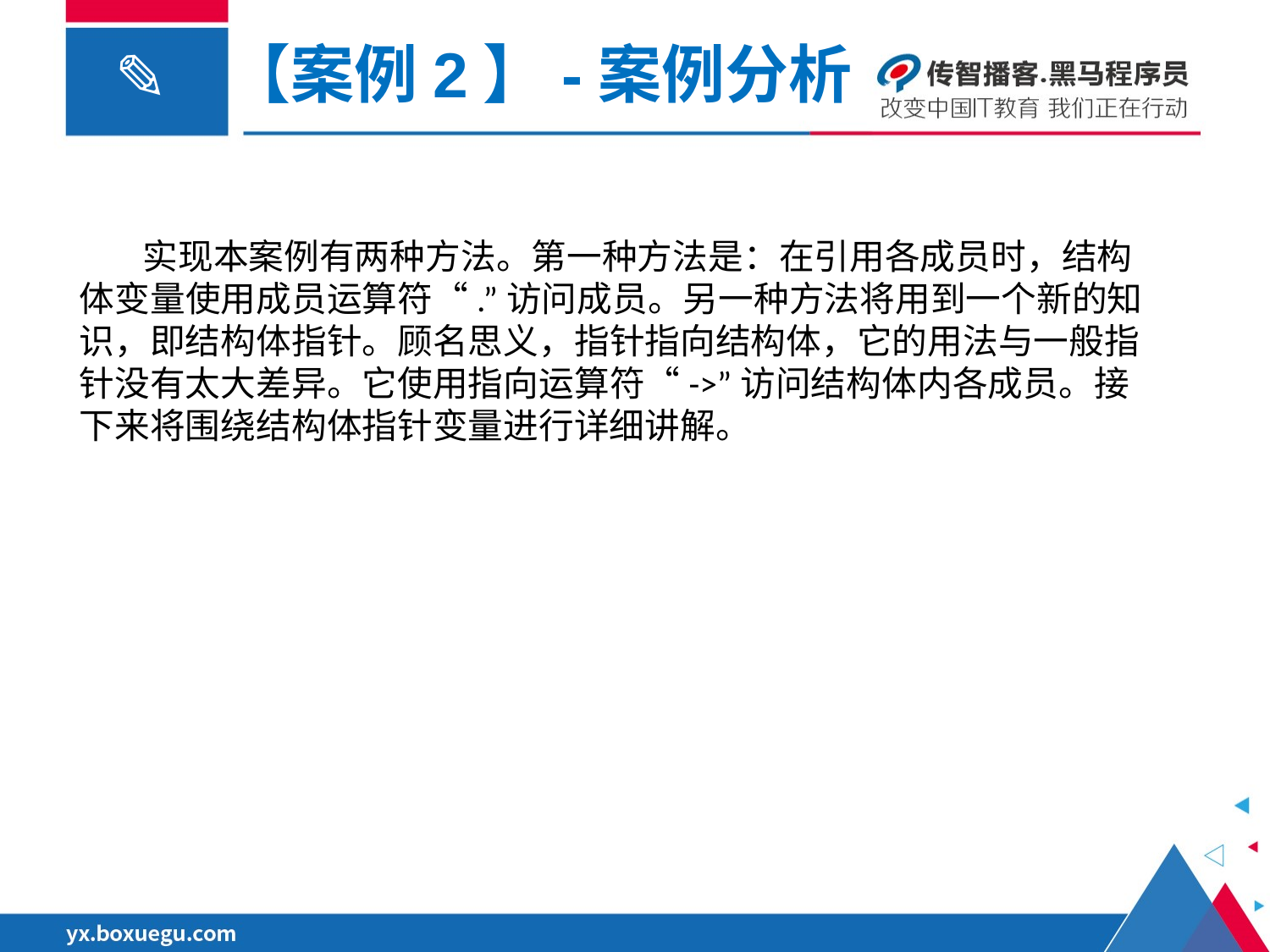

【案例2】-案例分析
       实现本案例有两种方法。第一种方法是：在引用各成员时，结构体变量使用成员运算符“.”访问成员。另一种方法将用到一个新的知识，即结构体指针。顾名思义，指针指向结构体，它的用法与一般指针没有太大差异。它使用指向运算符“->”访问结构体内各成员。接下来将围绕结构体指针变量进行详细讲解。